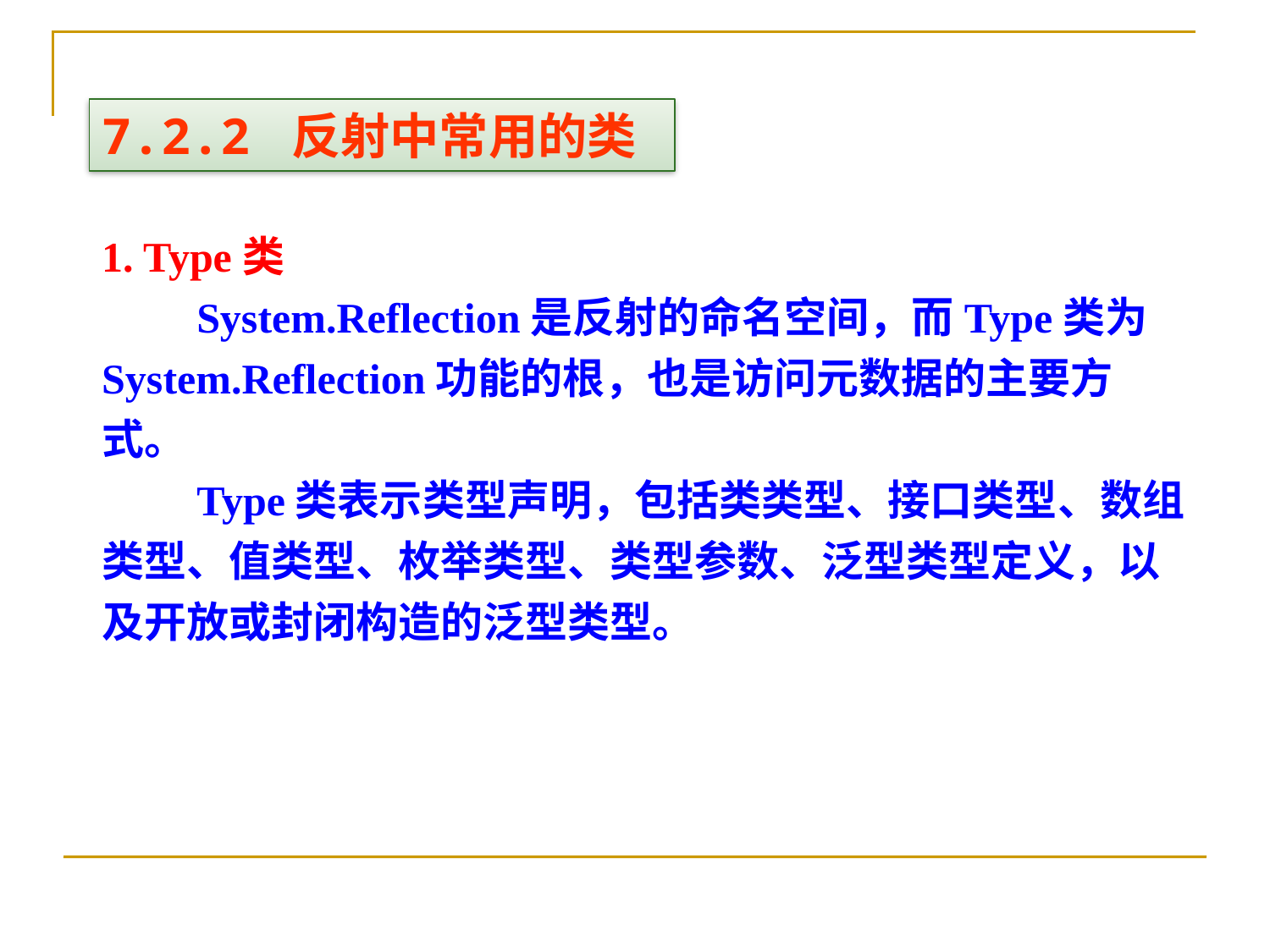

7.2.2 反射中常用的类
1. Type类
　　System.Reflection是反射的命名空间，而Type类为System.Reflection功能的根，也是访问元数据的主要方式。
　　Type类表示类型声明，包括类类型、接口类型、数组类型、值类型、枚举类型、类型参数、泛型类型定义，以及开放或封闭构造的泛型类型。